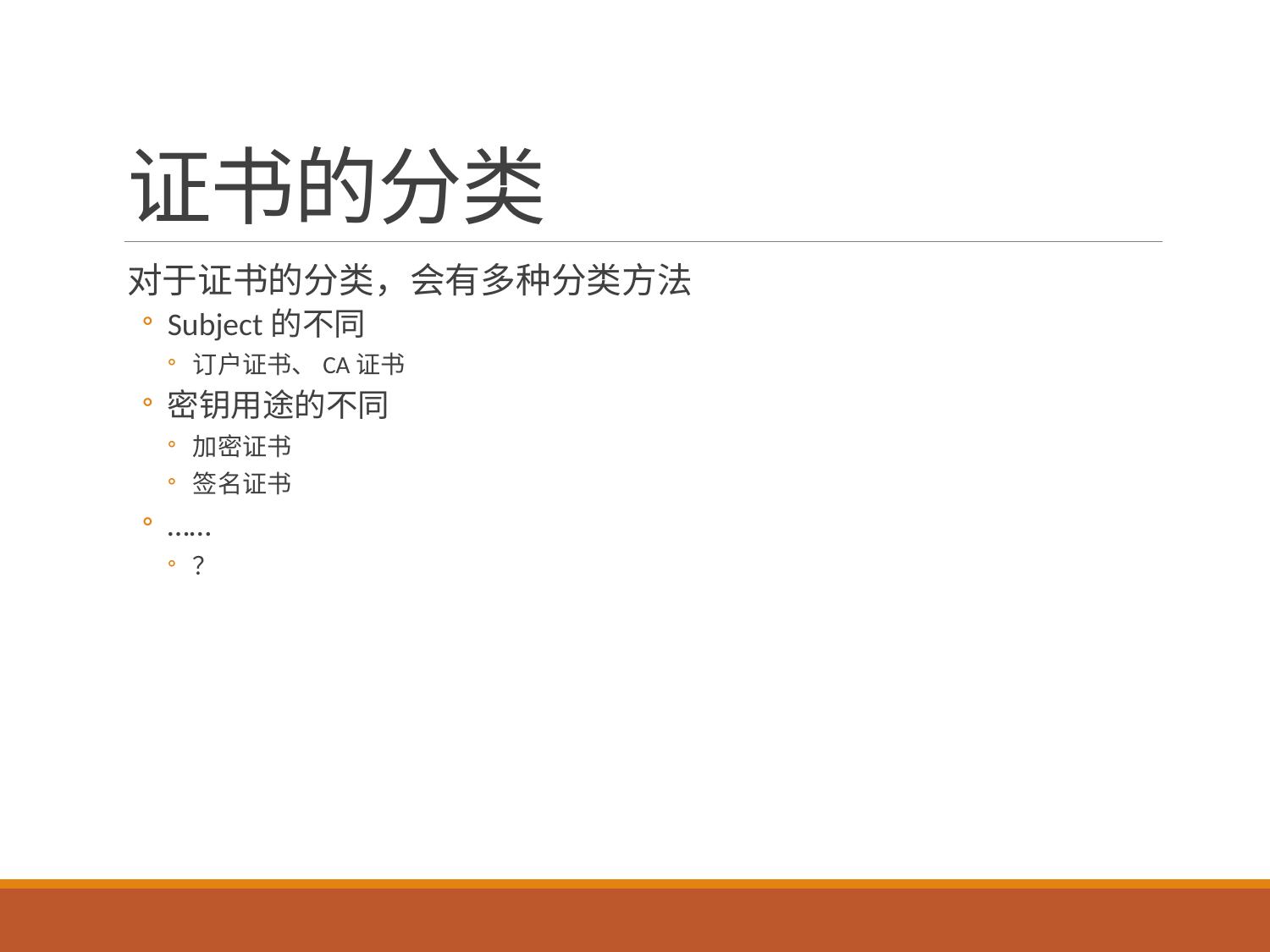

# 证书的分类
对于证书的分类，会有多种分类方法
Subject的不同
订户证书、CA证书
密钥用途的不同
加密证书
签名证书
……
？
81